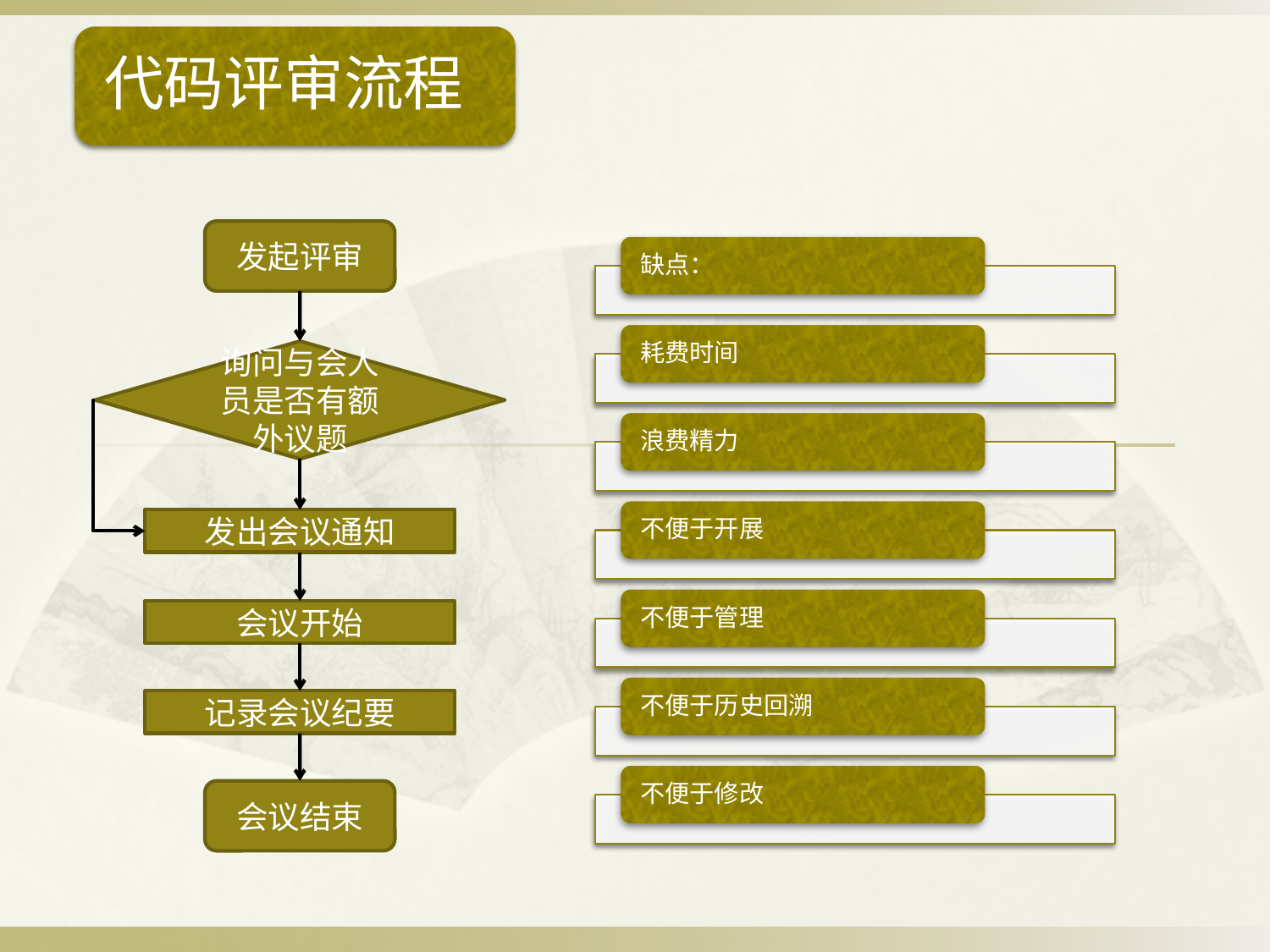

代码评审流程
发起评审
缺点：
耗费时间
浪费精力
不便于开展
不便于管理
不便于历史回溯
不便于修改

询问与会人员是否有额外议题
发出会议通知
会议开始
记录会议纪要
会议结束